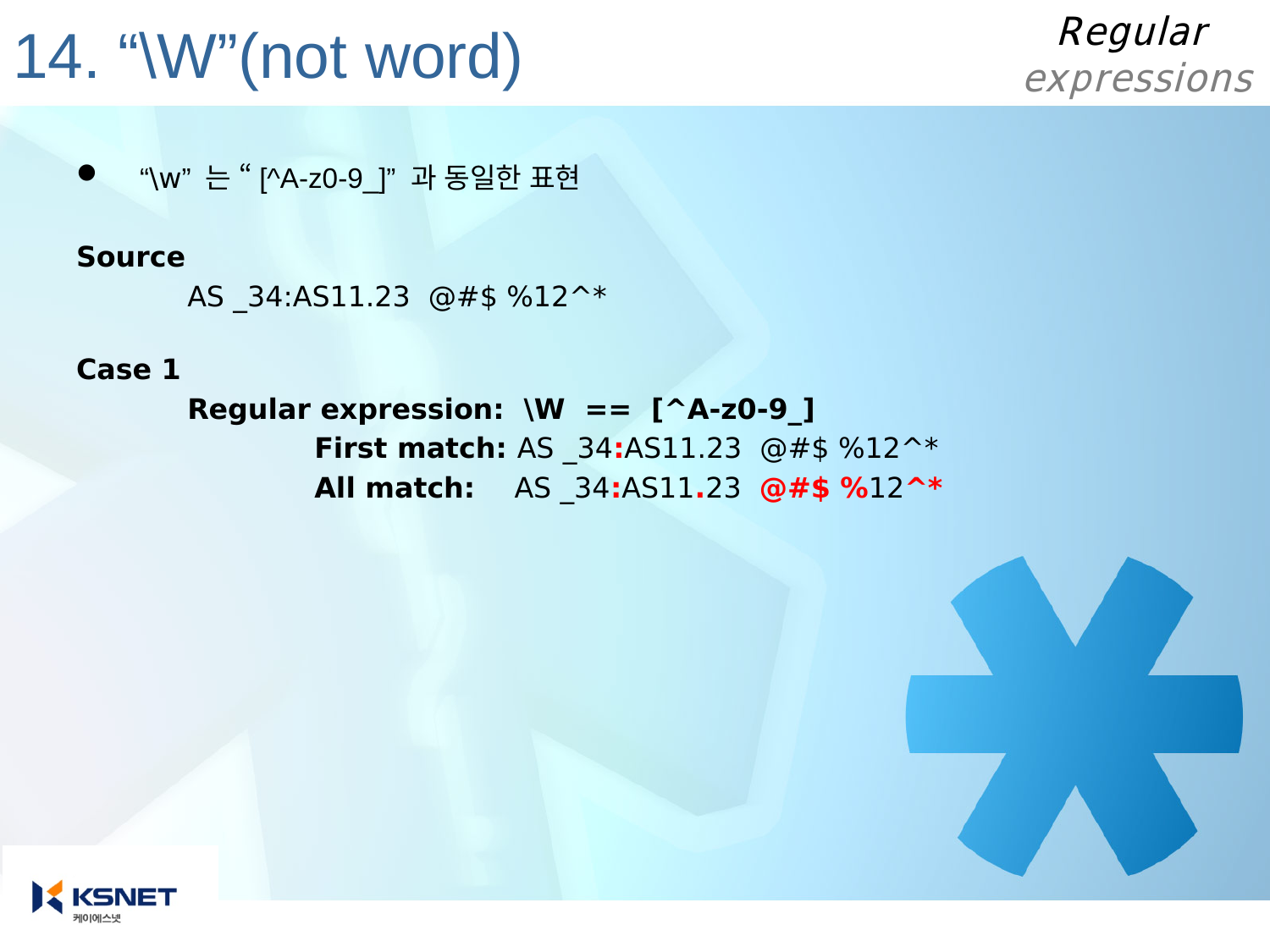

# 14. “\W”(not word)

“\w” 는 “[^A-z0-9_]” 과 동일한 표현

Source
		AS _34:AS11.23  @#$ %12^*
Case 1
		Regular expression:  \W  ==  [^A-z0-9_]
			First match: AS _34:AS11.23  @#$ %12^*
			All match:    AS _34:AS11.23  @#$ %12^*